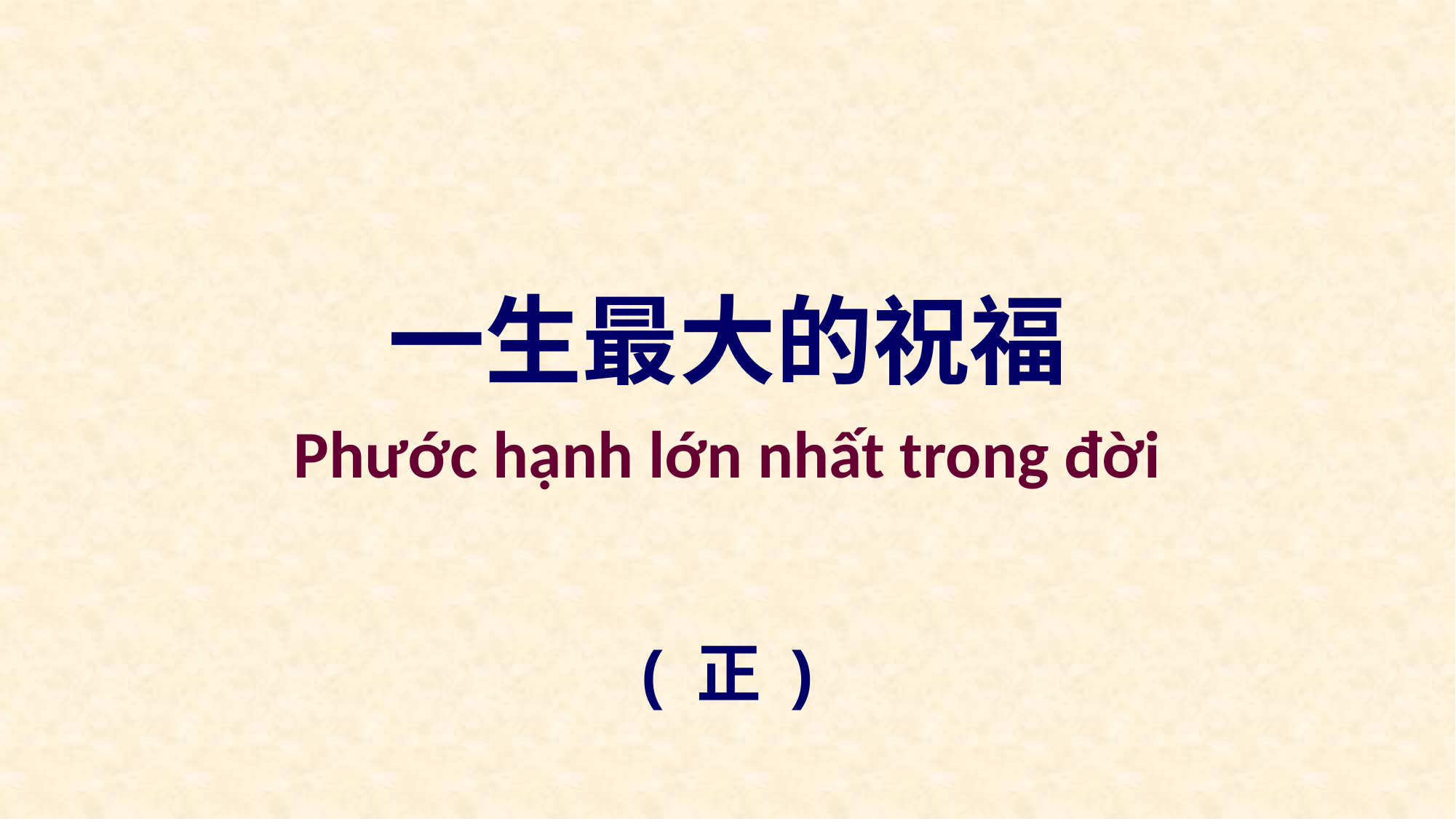

一生最大的祝福
Phước hạnh lớn nhất trong đời
( 正 )